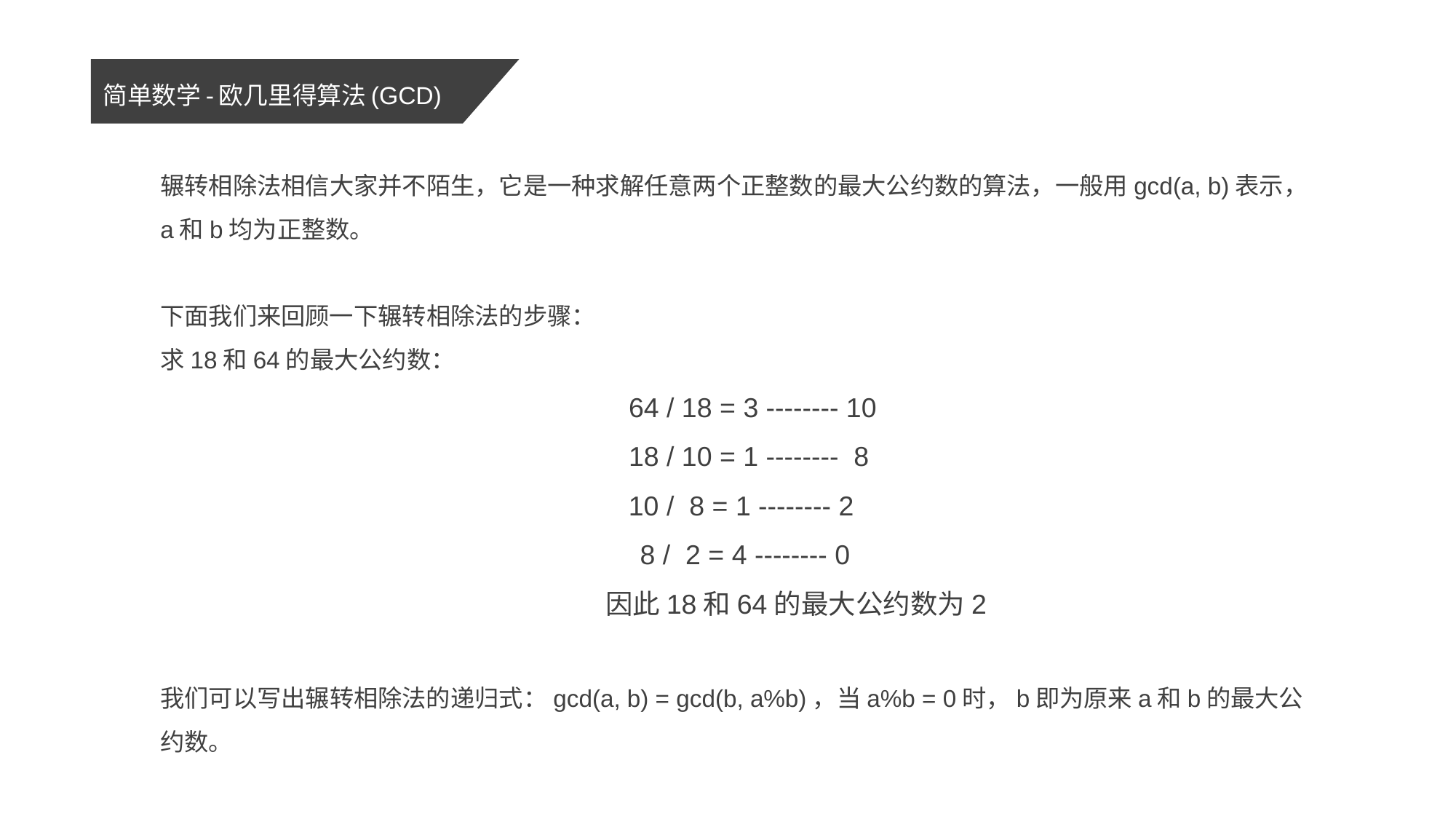

简单数学-欧几里得算法(GCD)

辗转相除法相信大家并不陌生，它是一种求解任意两个正整数的最大公约数的算法，一般用gcd(a, b)表示，a和b均为正整数。

下面我们来回顾一下辗转相除法的步骤：
求18和64的最大公约数：
   64 / 18 = 3 -------- 10
  18 / 10 = 1 --------  8
10 /  8 = 1 -------- 2
 8 /  2 = 4 -------- 0
	因此18和64的最大公约数为2

我们可以写出辗转相除法的递归式：gcd(a, b) = gcd(b, a%b)，当a%b = 0时，b即为原来a和b的最大公约数。